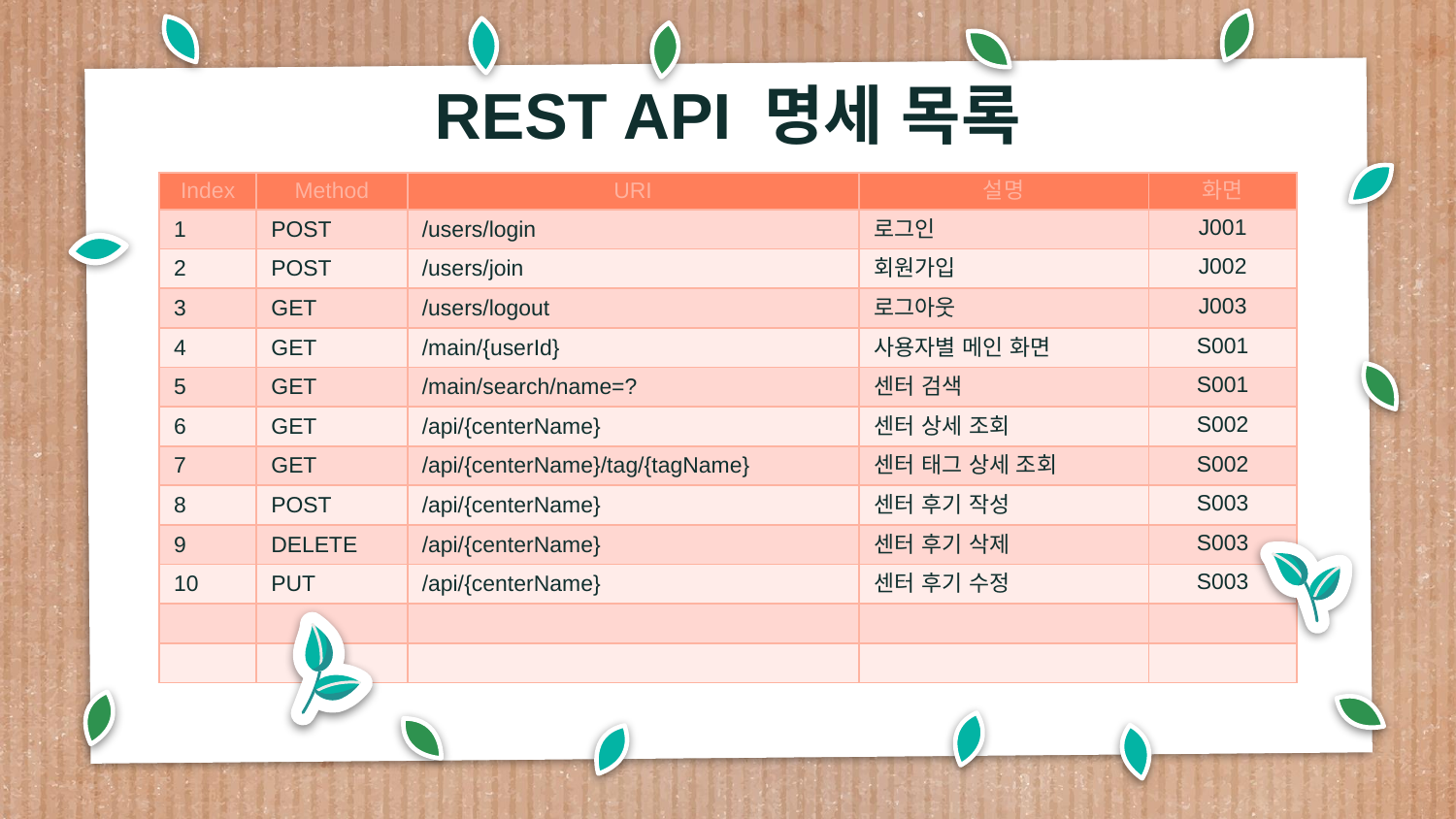

# REST API 명세 목록
| Index | Method | URI | 설명 | 화면 |
| --- | --- | --- | --- | --- |
| 1 | POST | /users/login | 로그인 | J001 |
| 2 | POST | /users/join | 회원가입 | J002 |
| 3 | GET | /users/logout | 로그아웃 | J003 |
| 4 | GET | /main/{userId} | 사용자별 메인 화면 | S001 |
| 5 | GET | /main/search/name=? | 센터 검색 | S001 |
| 6 | GET | /api/{centerName} | 센터 상세 조회 | S002 |
| 7 | GET | /api/{centerName}/tag/{tagName} | 센터 태그 상세 조회 | S002 |
| 8 | POST | /api/{centerName} | 센터 후기 작성 | S003 |
| 9 | DELETE | /api/{centerName} | 센터 후기 삭제 | S003 |
| 10 | PUT | /api/{centerName} | 센터 후기 수정 | S003 |
|  |  |  |  |  |
|  |  |  |  |  |